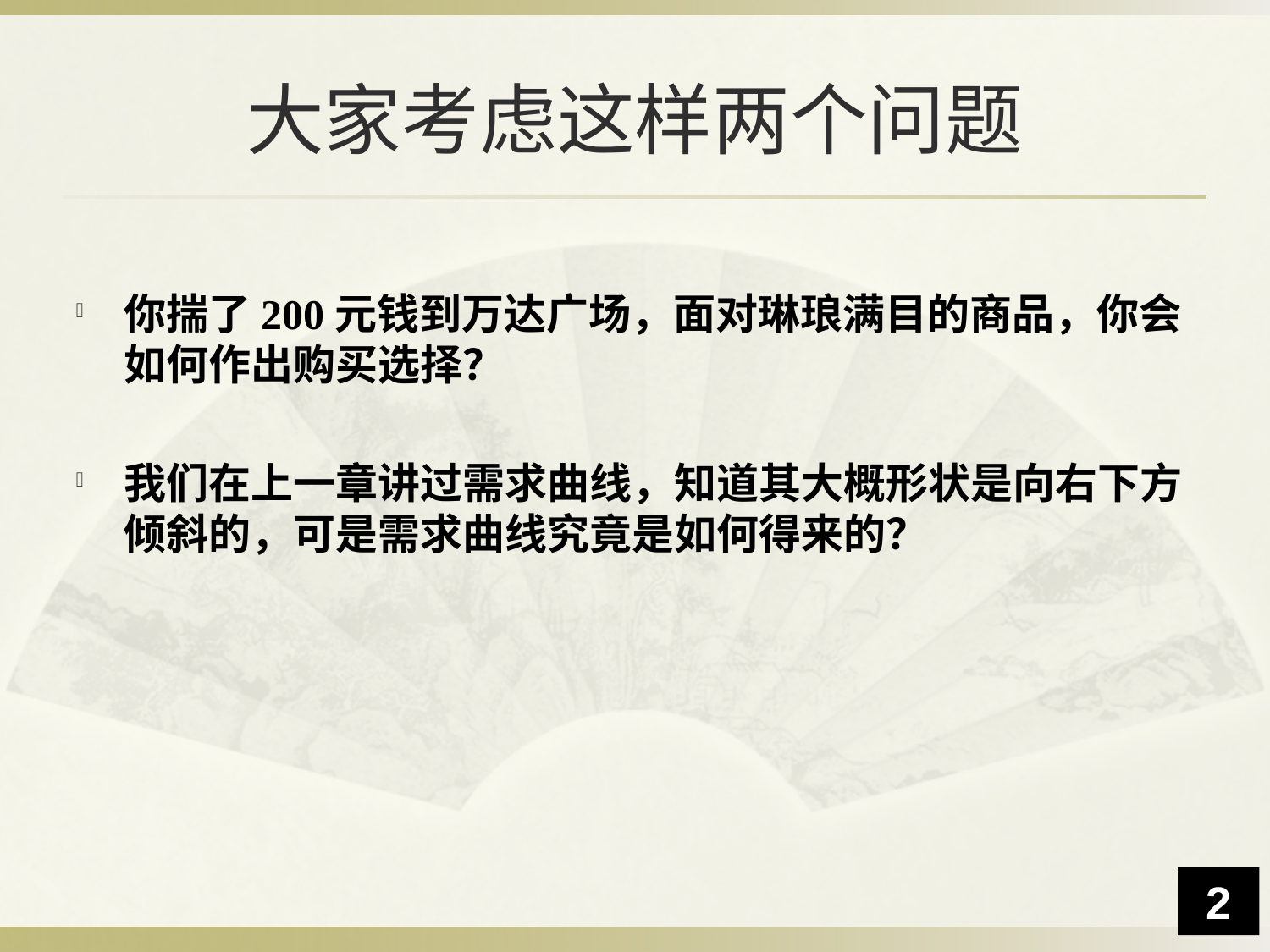

# 大家考虑这样两个问题

你揣了200元钱到万达广场，面对琳琅满目的商品，你会如何作出购买选择？

我们在上一章讲过需求曲线，知道其大概形状是向右下方倾斜的，可是需求曲线究竟是如何得来的？
2